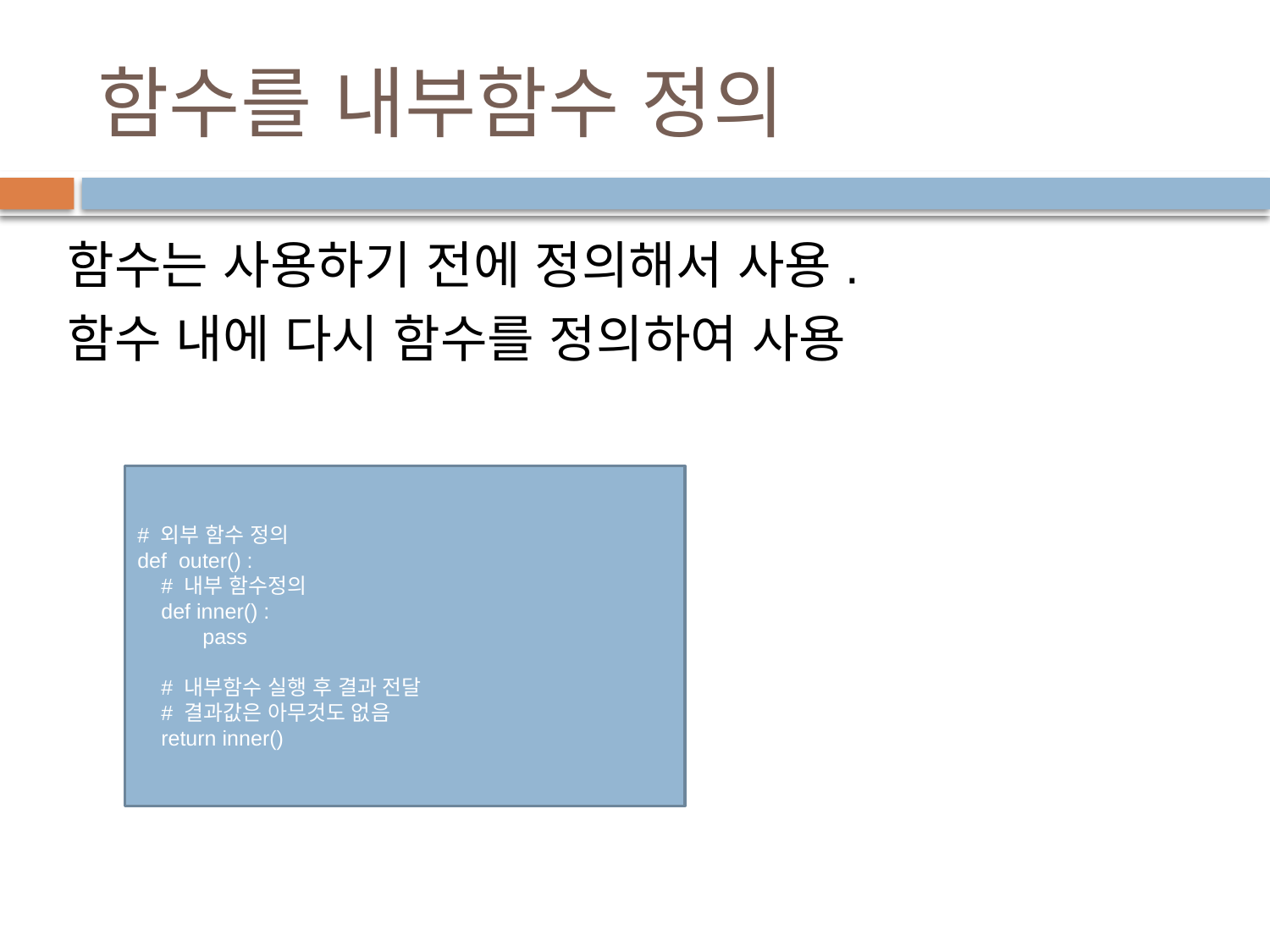

# 함수를 내부함수 정의
함수는 사용하기 전에 정의해서 사용.
함수 내에 다시 함수를 정의하여 사용
# 외부 함수 정의
def  outer() :
    # 내부 함수정의
    def inner() :
           pass

    # 내부함수 실행 후 결과 전달
    # 결과값은 아무것도 없음
    return inner()